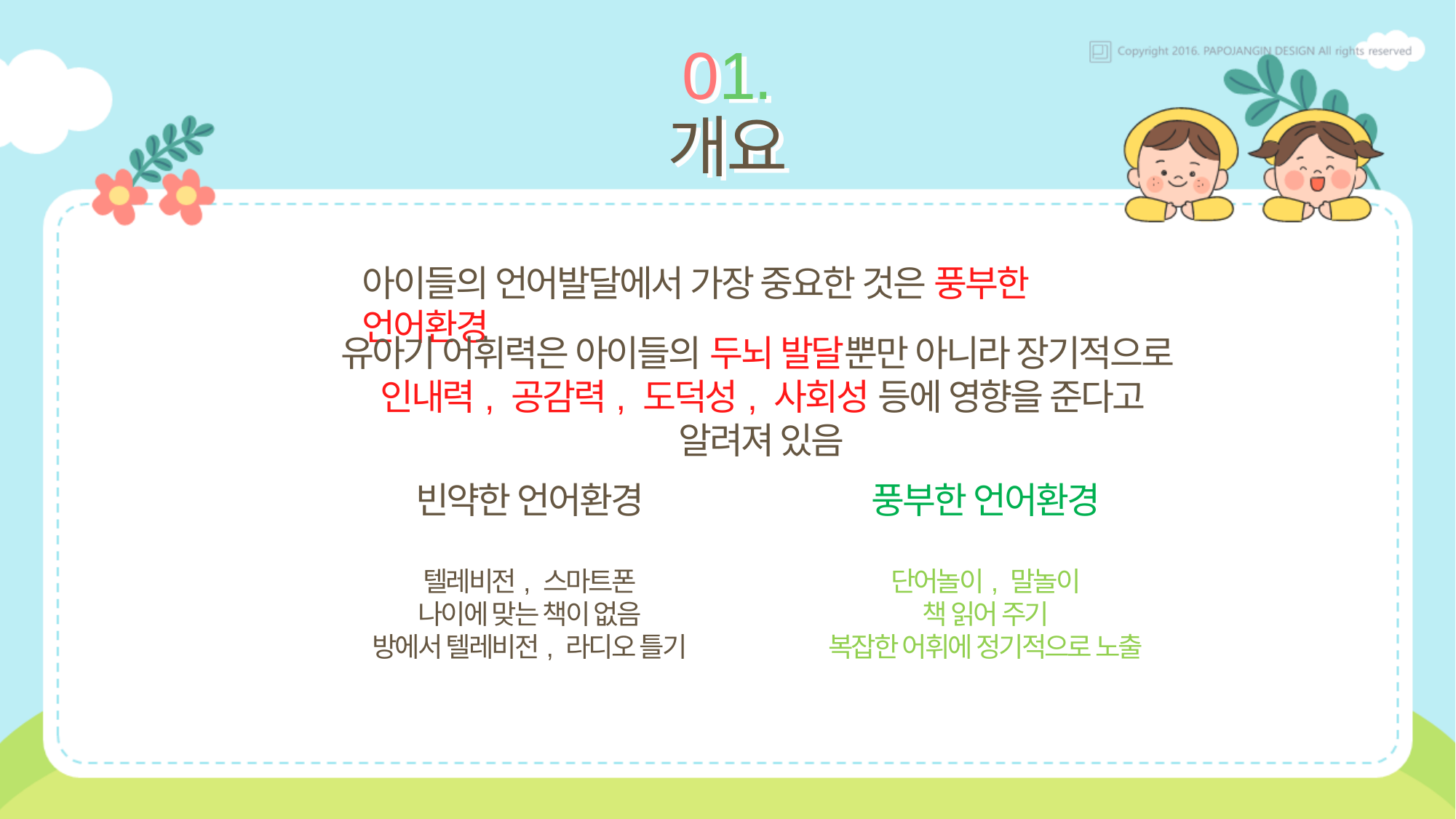

# 01. 개요
아이들의 언어발달에서 가장 중요한 것은 풍부한 언어환경
유아기 어휘력은 아이들의 두뇌 발달뿐만 아니라 장기적으로
인내력, 공감력, 도덕성, 사회성 등에 영향을 준다고 알려져 있음
빈약한 언어환경

텔레비전, 스마트폰
나이에 맞는 책이 없음
방에서 텔레비전, 라디오 틀기
풍부한 언어환경

단어놀이, 말놀이
책 읽어 주기
복잡한 어휘에 정기적으로 노출